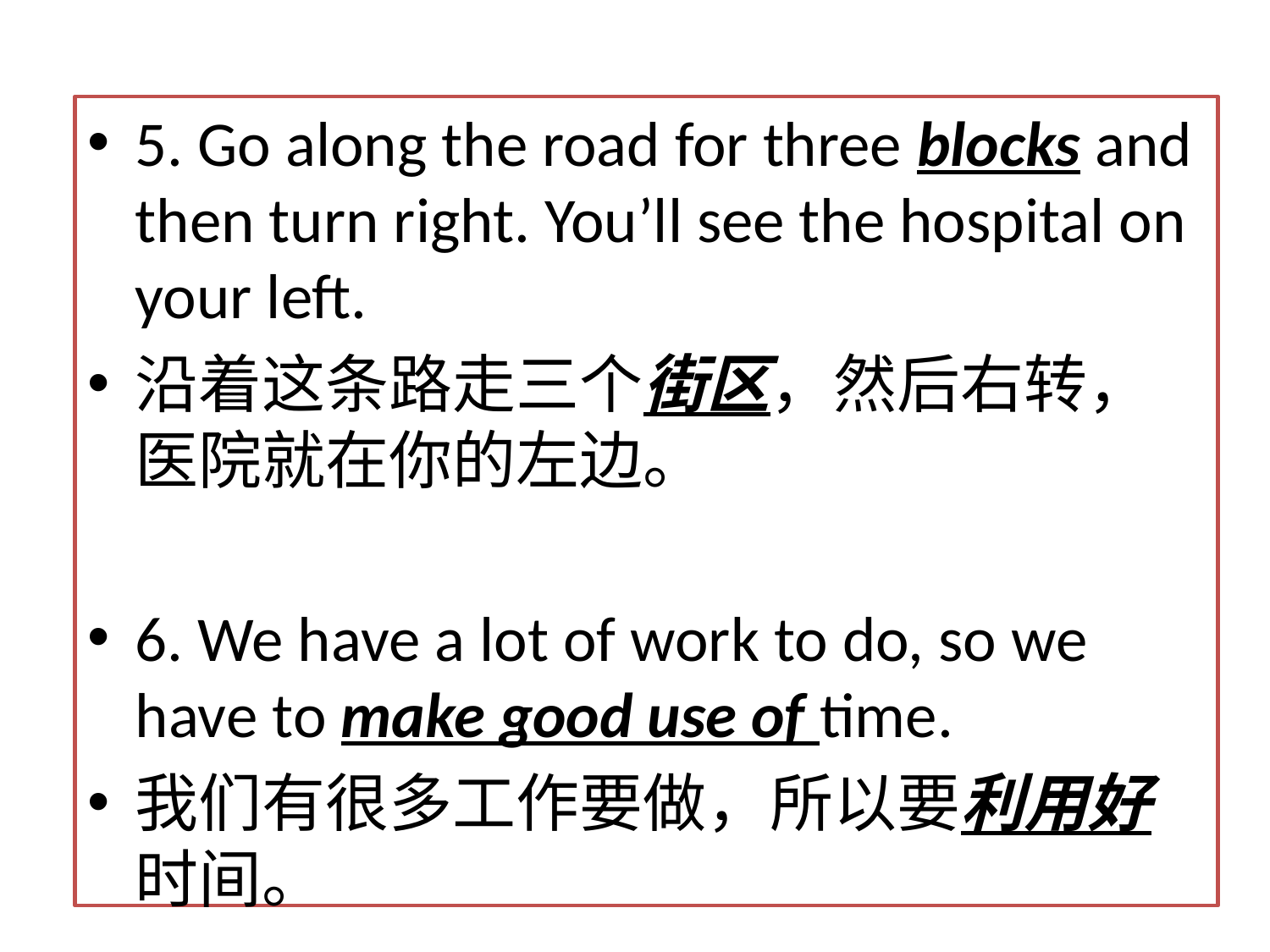

5. Go along the road for three blocks and then turn right. You’ll see the hospital on your left.
沿着这条路走三个街区，然后右转，医院就在你的左边。

6. We have a lot of work to do, so we have to make good use of time.
我们有很多工作要做，所以要利用好时间。